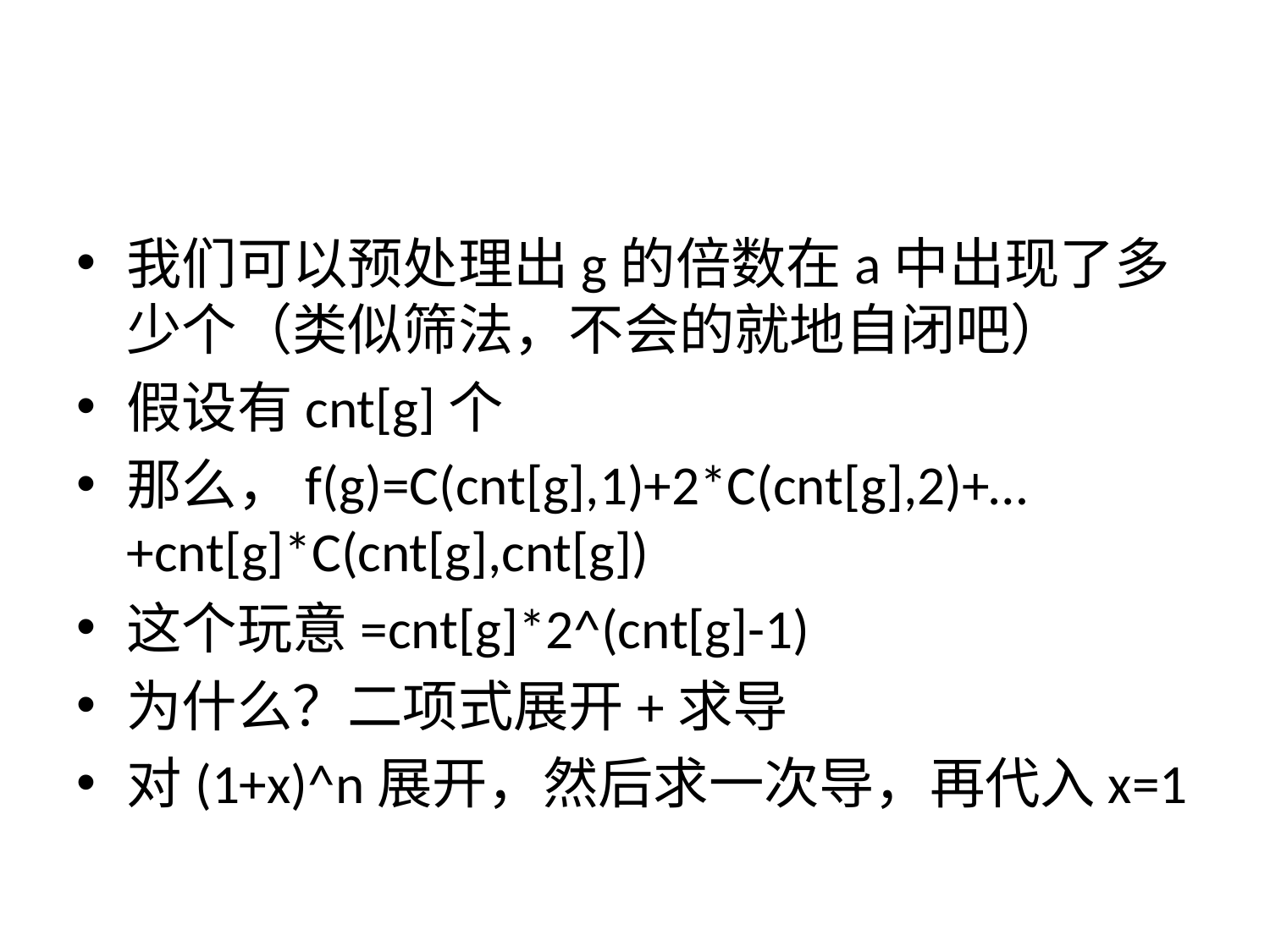

#
我们可以预处理出g的倍数在a中出现了多少个（类似筛法，不会的就地自闭吧）
假设有cnt[g]个
那么，f(g)=C(cnt[g],1)+2*C(cnt[g],2)+…+cnt[g]*C(cnt[g],cnt[g])
这个玩意=cnt[g]*2^(cnt[g]-1)
为什么？二项式展开+求导
对(1+x)^n展开，然后求一次导，再代入x=1